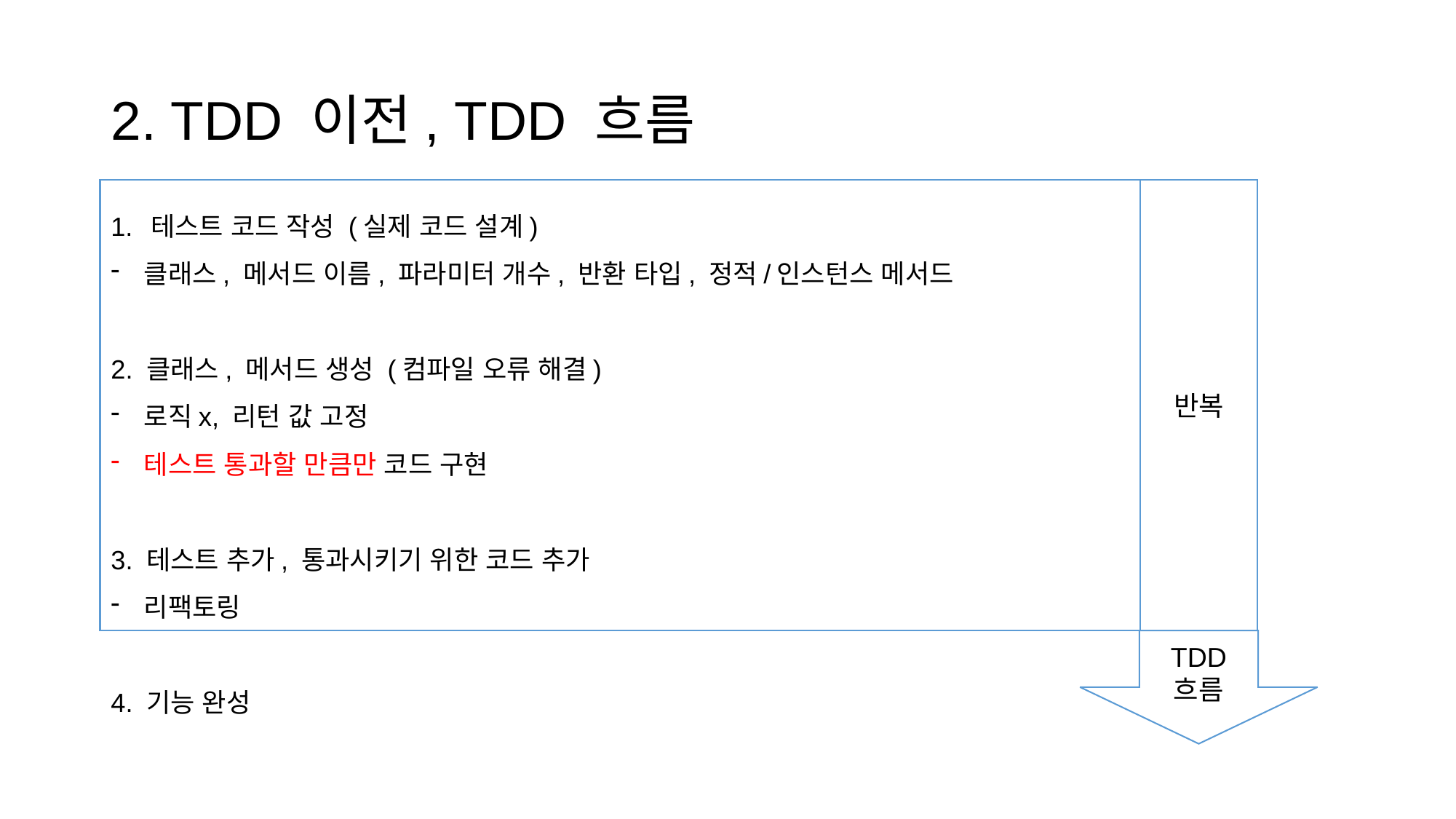

# 2. TDD 이전, TDD 흐름
테스트 코드 작성 (실제 코드 설계)
클래스, 메서드 이름, 파라미터 개수, 반환 타입, 정적/인스턴스 메서드

2. 클래스, 메서드 생성 (컴파일 오류 해결)
로직x, 리턴 값 고정
테스트 통과할 만큼만 코드 구현

3. 테스트 추가, 통과시키기 위한 코드 추가
리팩토링

4. 기능 완성

반복
TDD
흐름